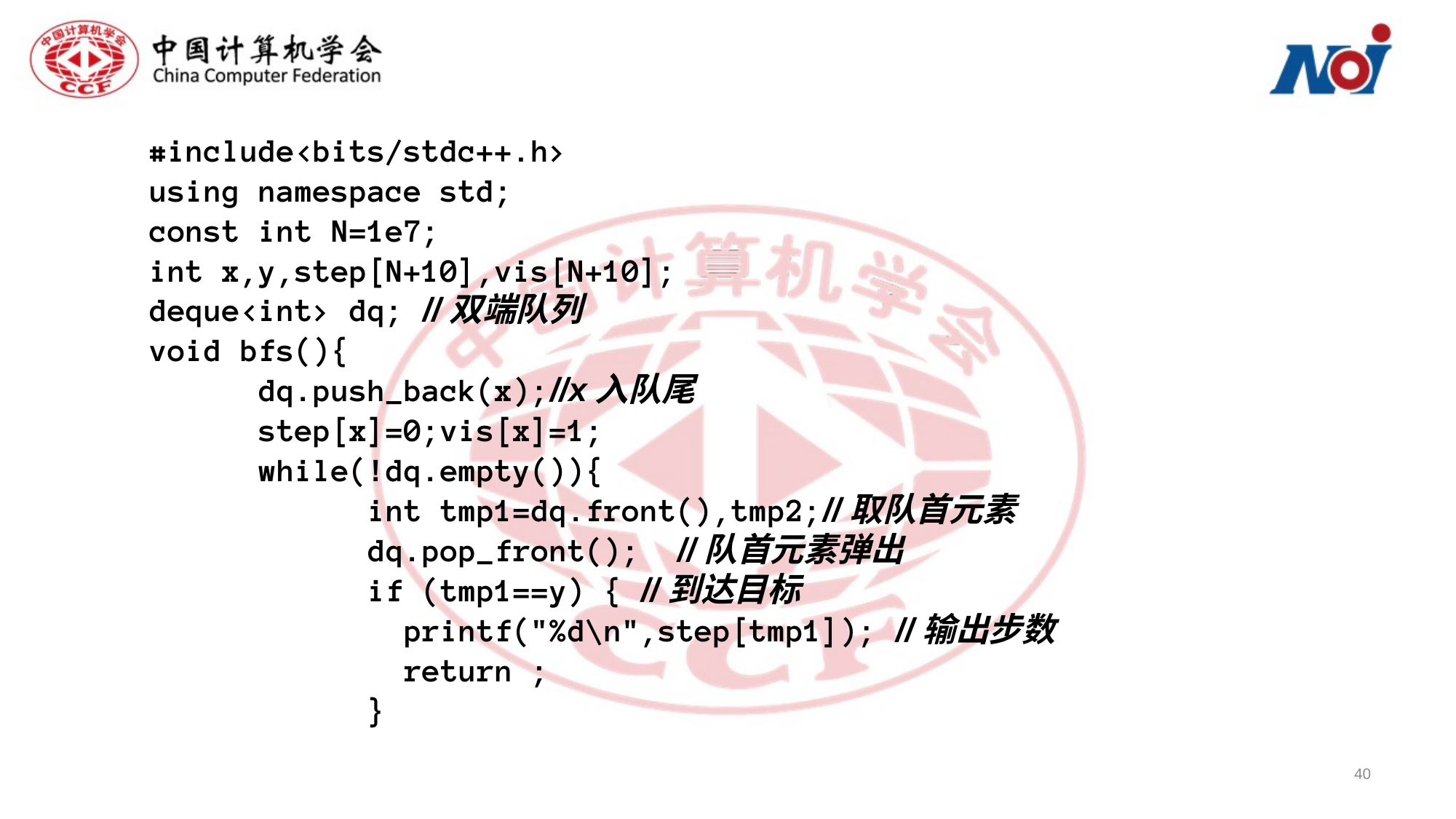

#include<bits/stdc++.h>
using namespace std;
const int N=1e7;
int x,y,step[N+10],vis[N+10];
deque<int> dq; //双端队列
void bfs(){
	dq.push_back(x);//x入队尾
	step[x]=0;vis[x]=1;
	while(!dq.empty()){
		int tmp1=dq.front(),tmp2;//取队首元素
		dq.pop_front();  //队首元素弹出
      	if (tmp1==y) { //到达目标
		  printf("%d\n",step[tmp1]); //输出步数
		  return ;
	      }

40